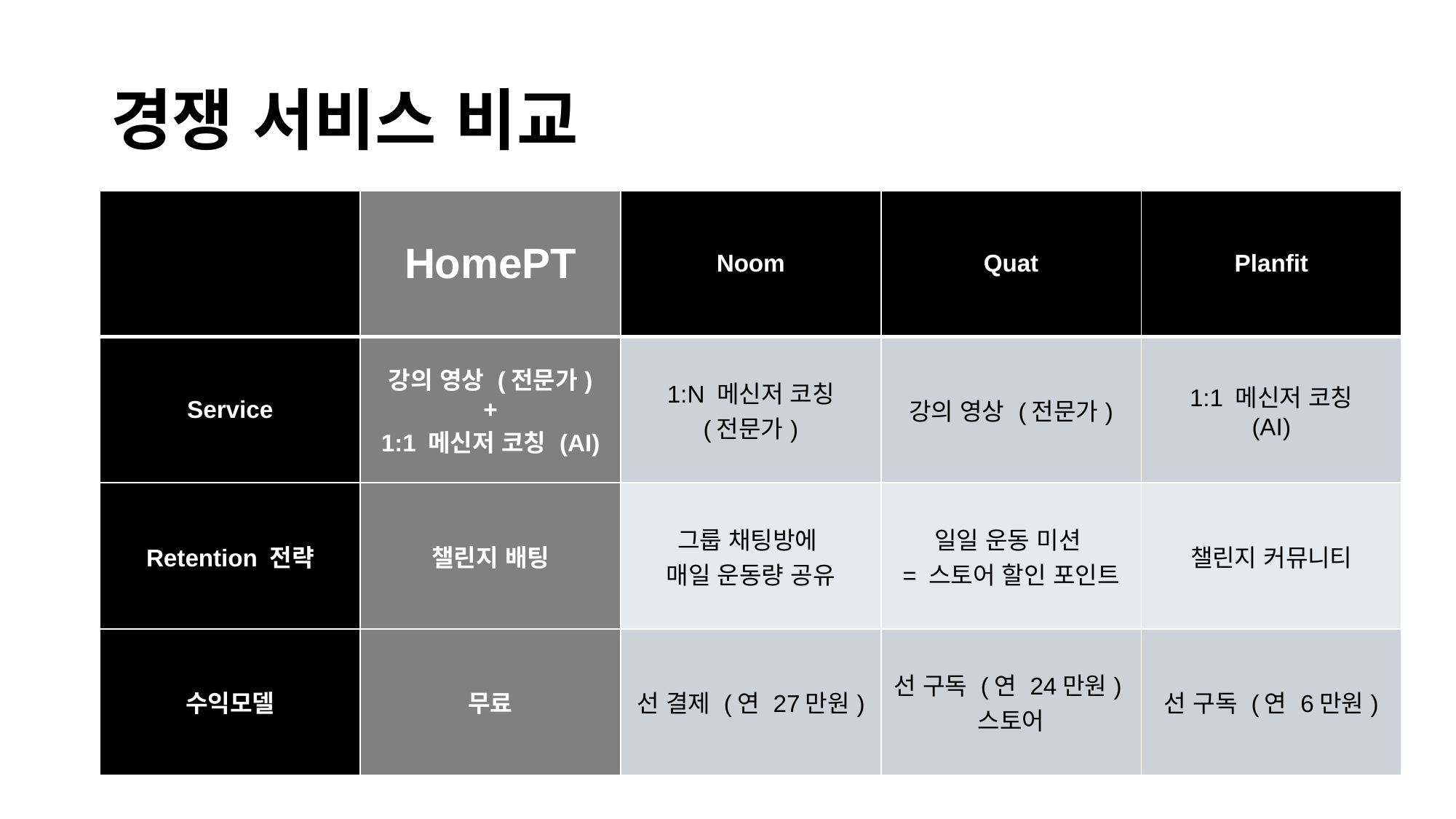

# 경쟁 서비스 비교
|  | HomePT | Noom | Quat | Planfit |
| --- | --- | --- | --- | --- |
| Service | 강의 영상 (전문가) + 1:1 메신저 코칭 (AI) | 1:N 메신저 코칭 (전문가) | 강의 영상 (전문가) | 1:1 메신저 코칭 (AI) |
| Retention 전략 | 챌린지 배팅 | 그룹 채팅방에 매일 운동량 공유 | 일일 운동 미션 = 스토어 할인 포인트 | 챌린지 커뮤니티 |
| 수익모델 | 무료 | 선 결제 (연 27만원) | 선 구독 (연 24만원) 스토어 | 선 구독 (연 6만원) |